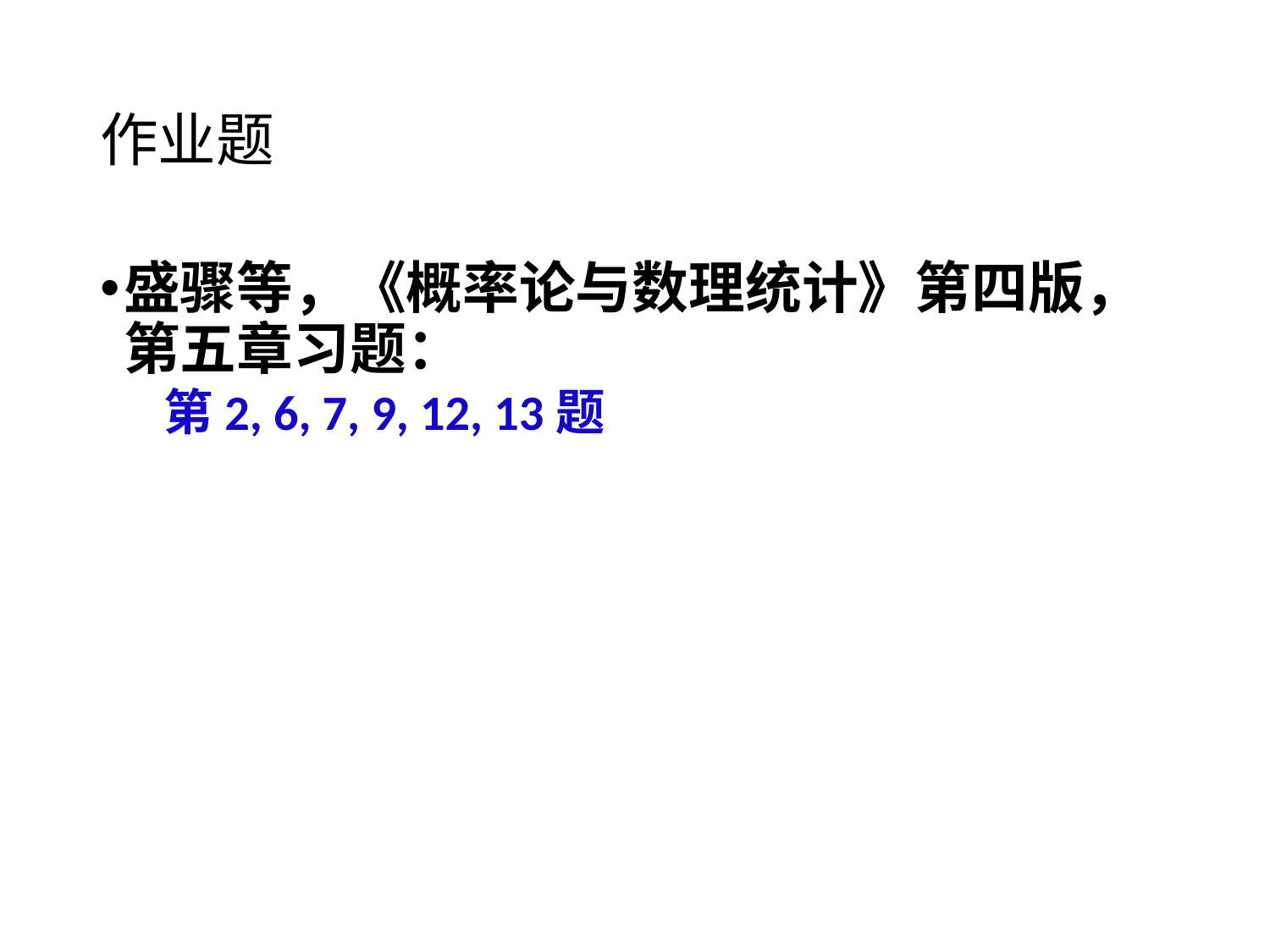

# 作业题
盛骤等，《概率论与数理统计》第四版，第五章习题：
第2, 6, 7, 9, 12, 13题